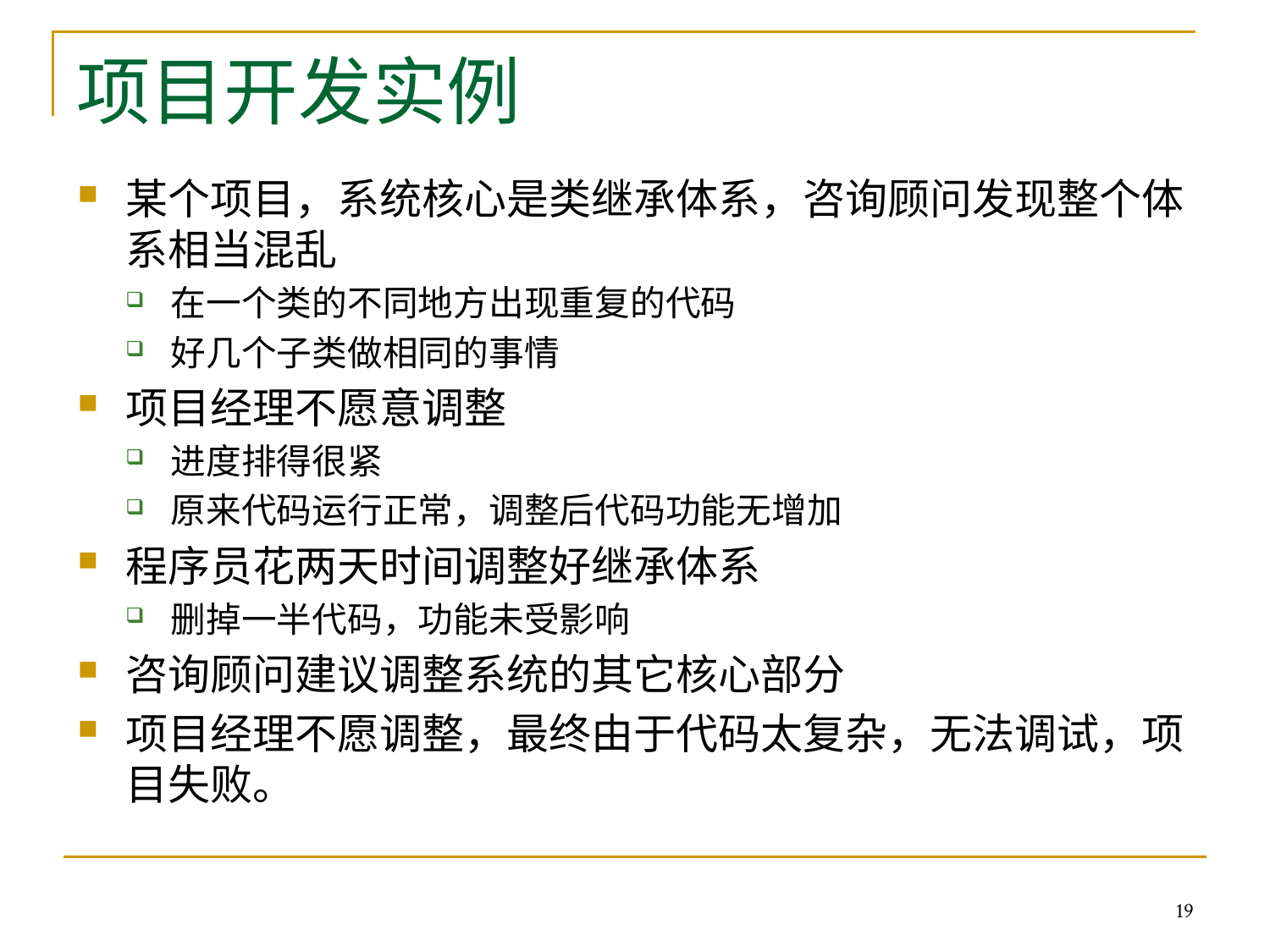

# 项目开发实例
某个项目，系统核心是类继承体系，咨询顾问发现整个体系相当混乱
在一个类的不同地方出现重复的代码
好几个子类做相同的事情
项目经理不愿意调整
进度排得很紧
原来代码运行正常，调整后代码功能无增加
程序员花两天时间调整好继承体系
删掉一半代码，功能未受影响
咨询顾问建议调整系统的其它核心部分
项目经理不愿调整，最终由于代码太复杂，无法调试，项目失败。
19